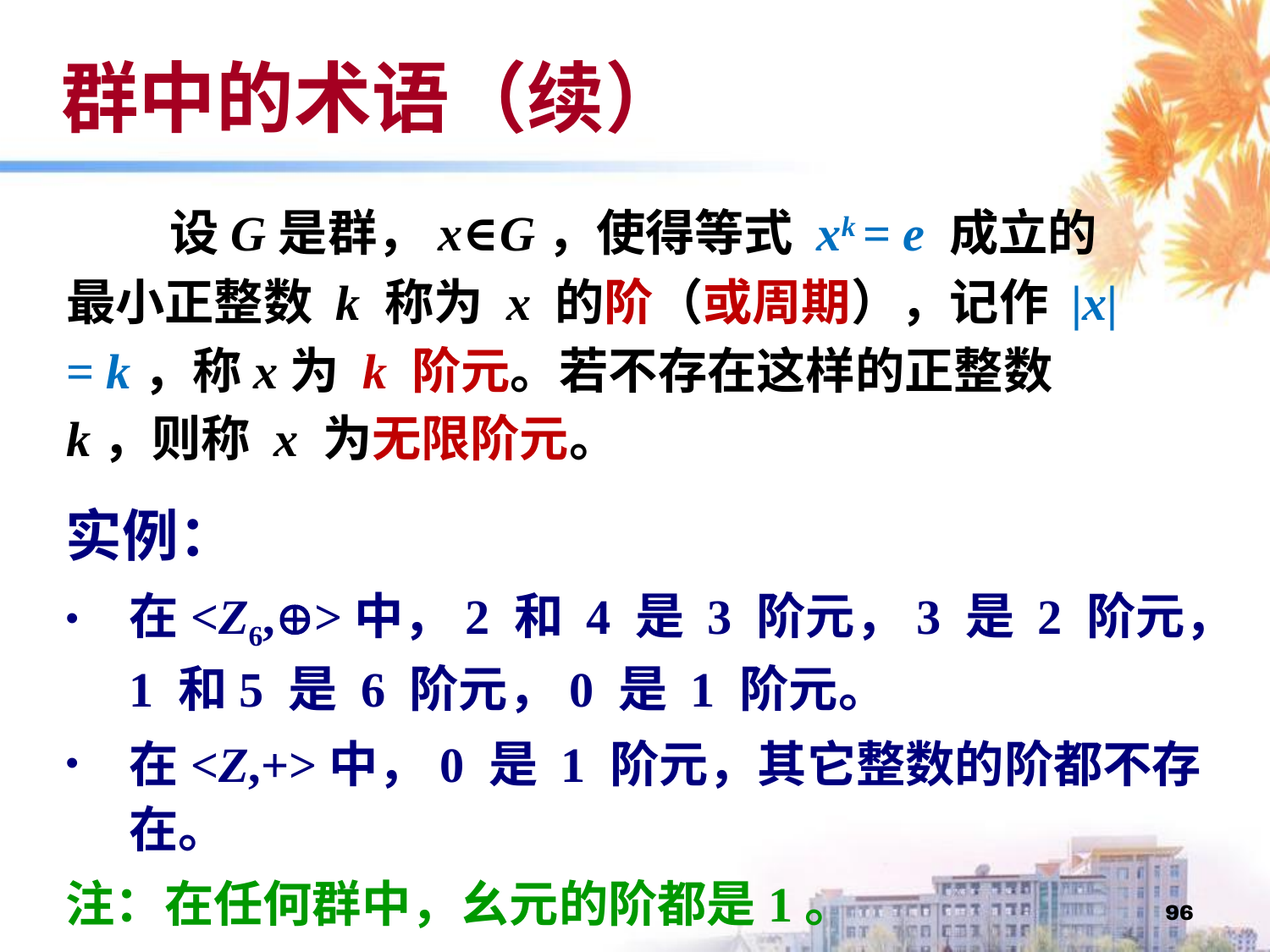

# 群中的术语（续）
       设G是群，x∈G，使得等式 xk = e 成立的最小正整数 k 称为 x 的阶（或周期），记作 |x| = k，称x为 k 阶元。若不存在这样的正整数 k，则称 x 为无限阶元。
实例：
在<Z6,⊕>中，2 和 4 是 3 阶元，3 是 2 阶元，1 和5 是 6 阶元，0 是 1 阶元。
在<Z,+>中，0 是 1 阶元，其它整数的阶都不存在。
注：在任何群中，幺元的阶都是1。
96